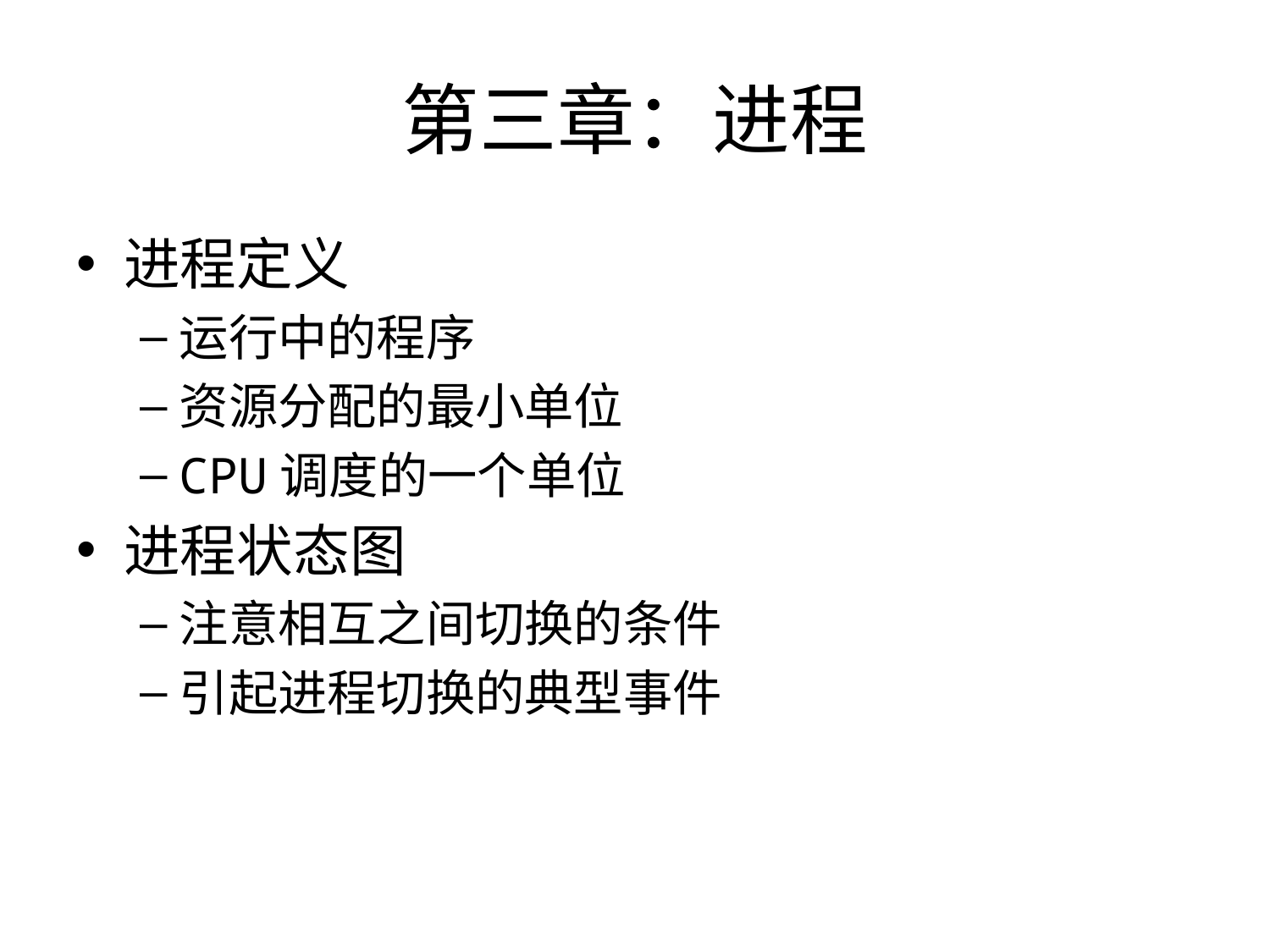

# 第三章：进程
进程定义
运行中的程序
资源分配的最小单位
CPU调度的一个单位
进程状态图
注意相互之间切换的条件
引起进程切换的典型事件